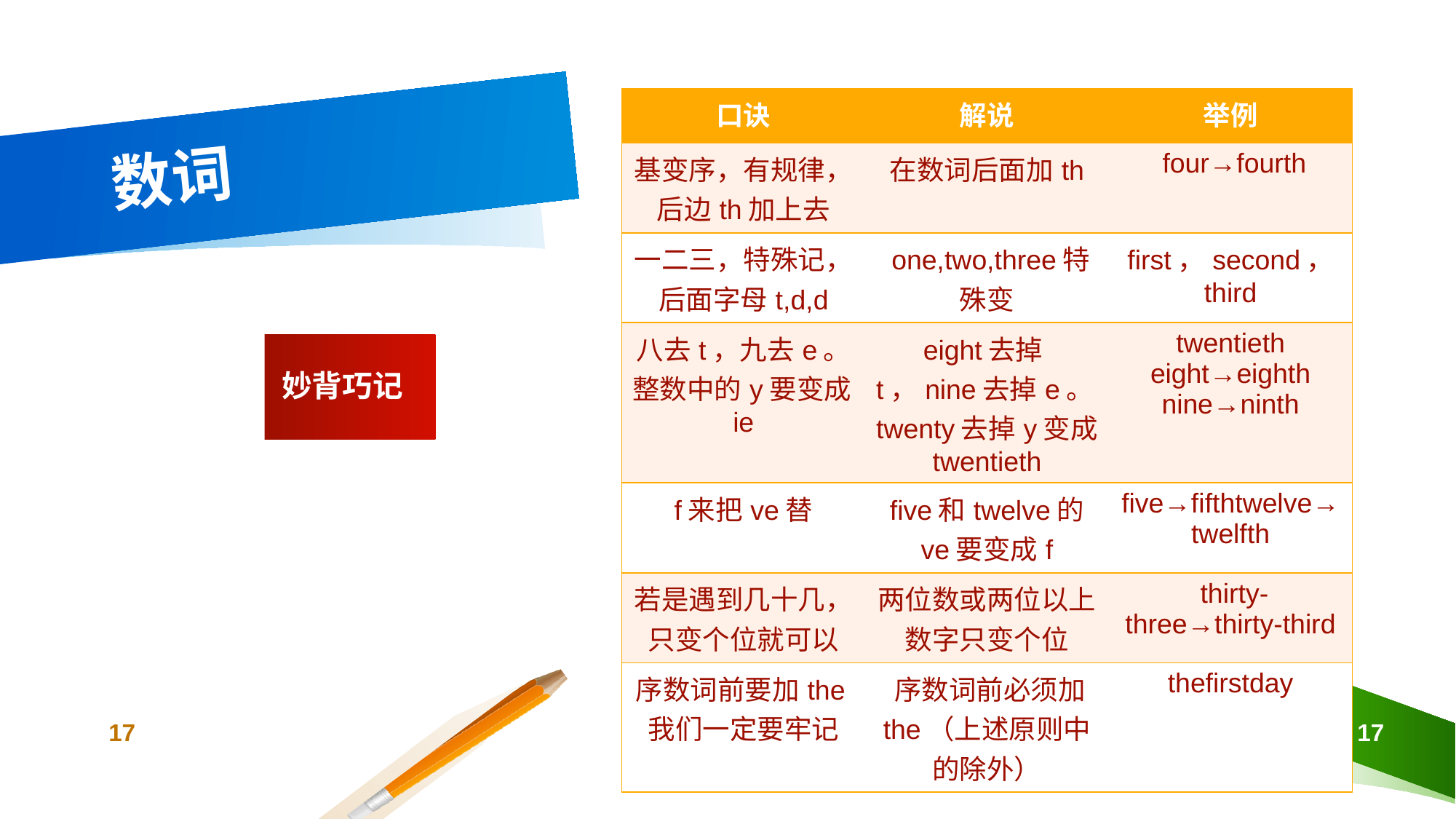

| 口诀 | 解说 | 举例 |
| --- | --- | --- |
| 基变序，有规律，后边th加上去 | 在数词后面加th | four→fourth |
| 一二三，特殊记，后面字母t,d,d | one,two,three特殊变 | first，second，third |
| 八去t，九去e。整数中的y要变成ie | eight去掉t，nine去掉e。twenty去掉y变成twentieth | twentieth eight→eighth nine→ninth |
| f来把ve替 | five和twelve的ve要变成f | five→fifthtwelve→twelfth |
| 若是遇到几十几，只变个位就可以 | 两位数或两位以上数字只变个位 | thirty-three→thirty-third |
| 序数词前要加the我们一定要牢记 | 序数词前必须加the（上述原则中的除外） | thefirstday |
# 数词
妙背巧记
17
17